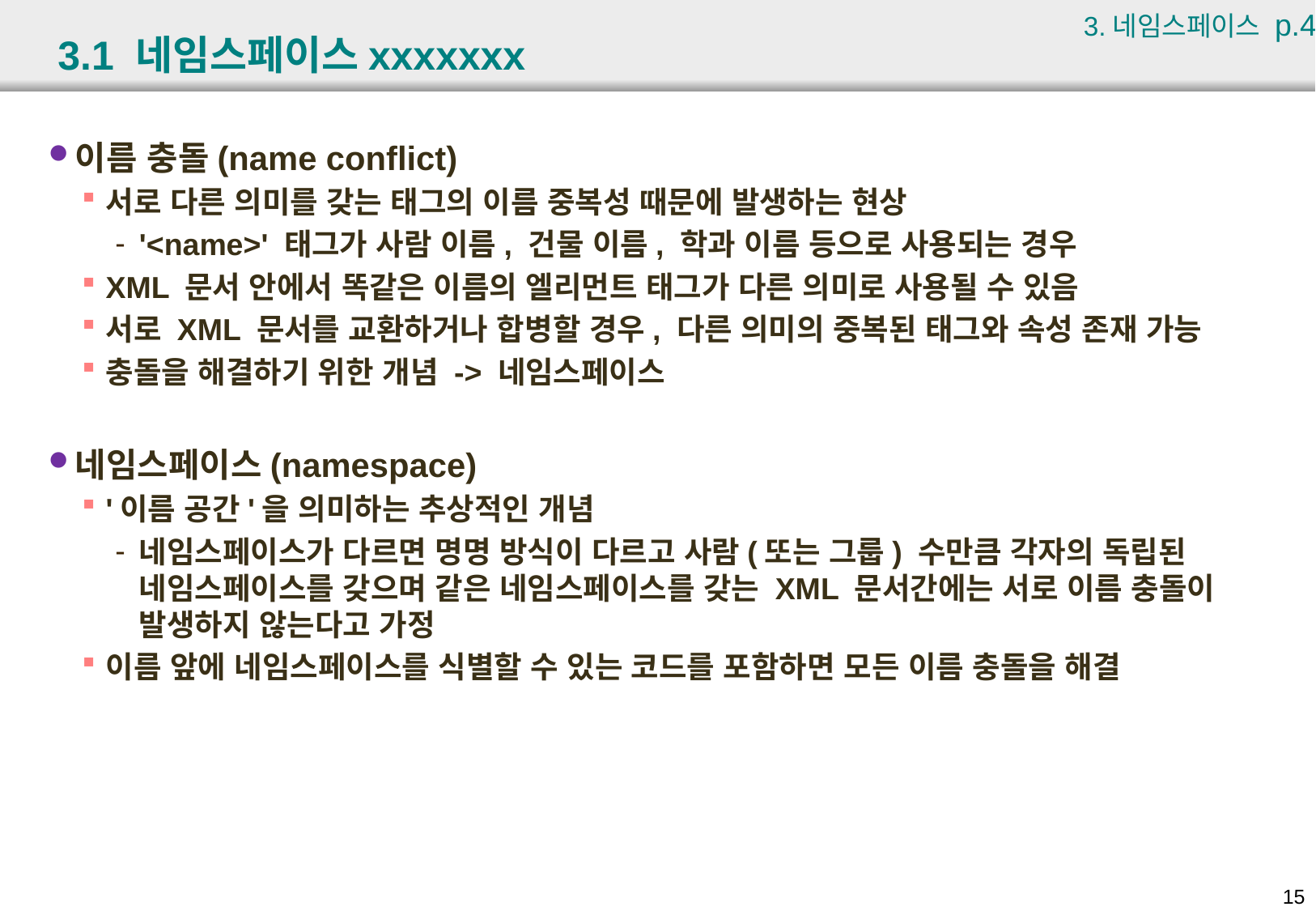

3.네임스페이스 p.421
# 3.1 네임스페이스xxxxxxx
이름 충돌(name conflict)
서로 다른 의미를 갖는 태그의 이름 중복성 때문에 발생하는 현상
'<name>' 태그가 사람 이름, 건물 이름, 학과 이름 등으로 사용되는 경우
XML 문서 안에서 똑같은 이름의 엘리먼트 태그가 다른 의미로 사용될 수 있음
서로 XML 문서를 교환하거나 합병할 경우, 다른 의미의 중복된 태그와 속성 존재 가능
충돌을 해결하기 위한 개념 -> 네임스페이스

네임스페이스(namespace)
'이름 공간'을 의미하는 추상적인 개념
네임스페이스가 다르면 명명 방식이 다르고 사람(또는 그룹) 수만큼 각자의 독립된 네임스페이스를 갖으며 같은 네임스페이스를 갖는 XML 문서간에는 서로 이름 충돌이 발생하지 않는다고 가정
이름 앞에 네임스페이스를 식별할 수 있는 코드를 포함하면 모든 이름 충돌을 해결